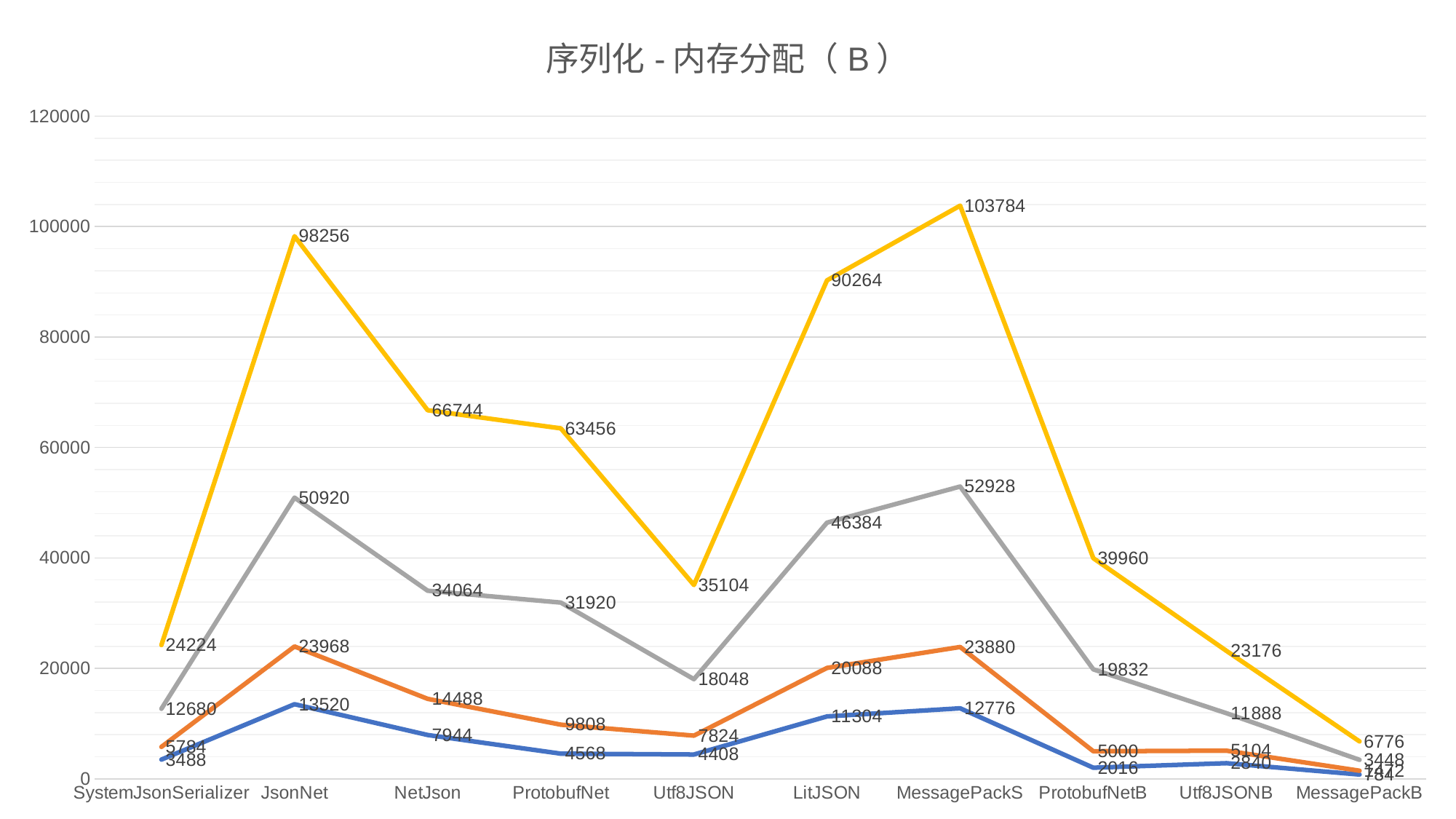

### Chart: 序列化-内存分配（B）

| Category | N=10 | N=20 | N=50 | N=100 |
|---|---|---|---|---|
| SystemJsonSerializer | 3488.0 | 5784.0 | 12680.0 | 24224.0 |
| JsonNet | 13520.0 | 23968.0 | 50920.0 | 98256.0 |
| NetJson | 7944.0 | 14488.0 | 34064.0 | 66744.0 |
| ProtobufNet | 4568.0 | 9808.0 | 31920.0 | 63456.0 |
| Utf8JSON | 4408.0 | 7824.0 | 18048.0 | 35104.0 |
| LitJSON | 11304.0 | 20088.0 | 46384.0 | 90264.0 |
| MessagePackS | 12776.0 | 23880.0 | 52928.0 | 103784.0 |
| ProtobufNetB | 2016.0 | 5000.0 | 19832.0 | 39960.0 |
| Utf8JSONB | 2840.0 | 5104.0 | 11888.0 | 23176.0 |
| MessagePackB | 784.0 | 1472.0 | 3448.0 | 6776.0 |